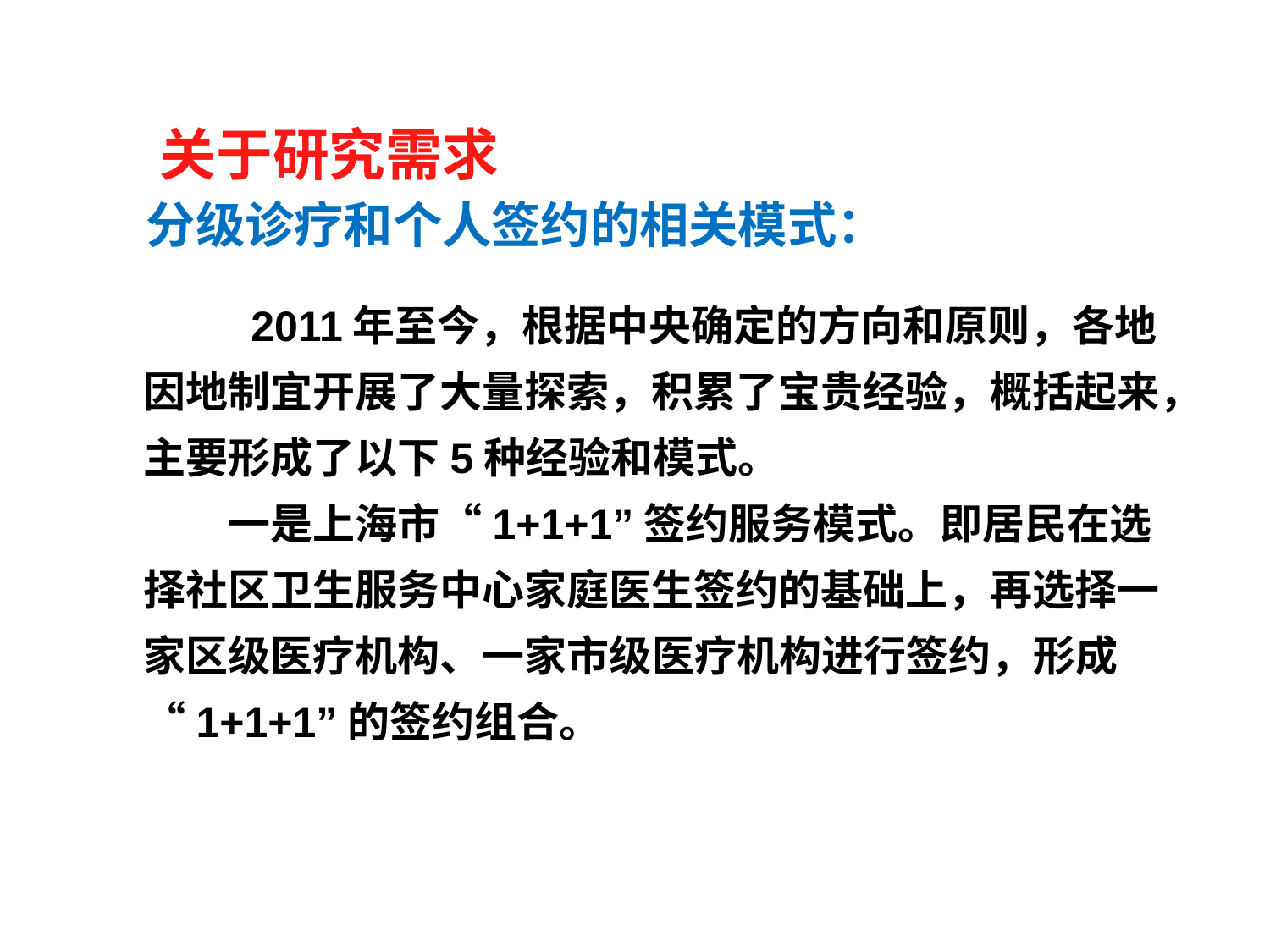

关于研究需求
    分级诊疗和个人签约的相关模式：
           　    2011年至今，根据中央确定的方向和原则，各地因地制宜开展了大量探索，积累了宝贵经验，概括起来，主要形成了以下5种经验和模式。
　　一是上海市“1+1+1”签约服务模式。即居民在选择社区卫生服务中心家庭医生签约的基础上，再选择一家区级医疗机构、一家市级医疗机构进行签约，形成“1+1+1”的签约组合。